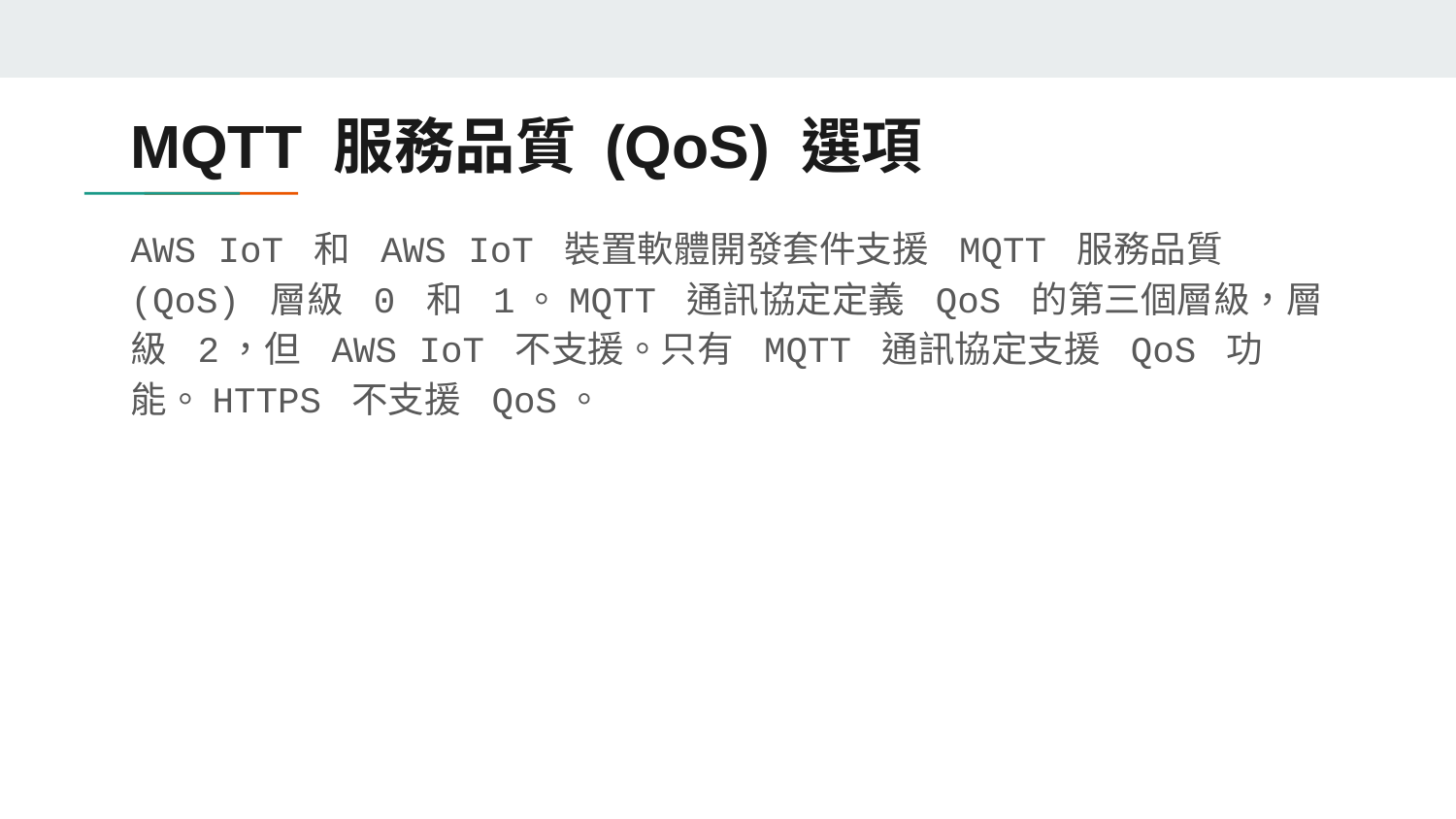

# MQTT 服務品質 (QoS) 選項
AWS IoT 和 AWS IoT 裝置軟體開發套件支援 MQTT 服務品質 (QoS) 層級 0 和 1。MQTT 通訊協定定義 QoS 的第三個層級，層級 2，但 AWS IoT 不支援。只有 MQTT 通訊協定支援 QoS 功能。HTTPS 不支援 QoS。